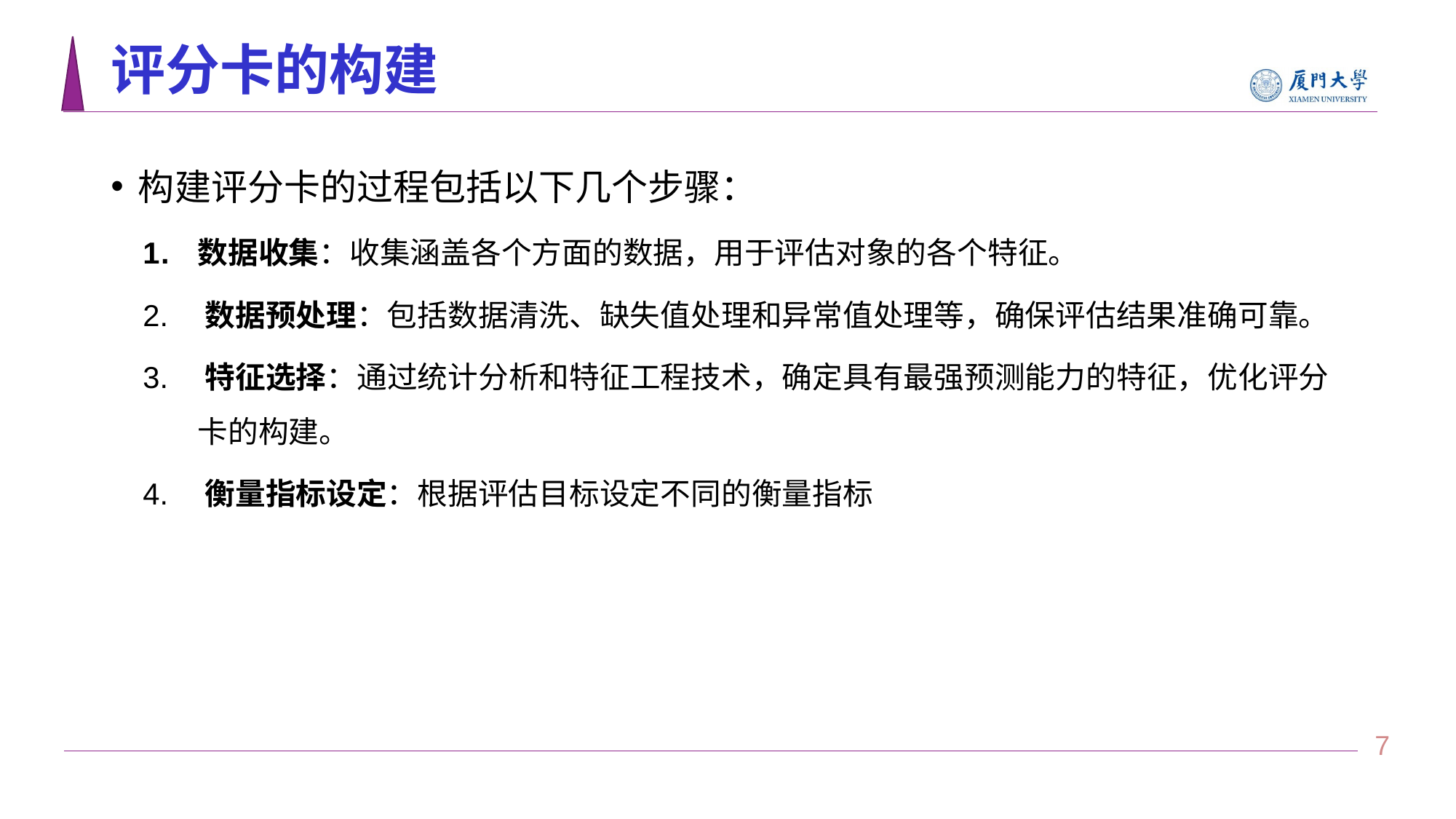

# 评分卡的构建
构建评分卡的过程包括以下几个步骤：
数据收集‌：收集涵盖各个方面的数据，用于评估对象的各个特征‌。
‌数据预处理‌：包括数据清洗、缺失值处理和异常值处理等，确保评估结果准确可靠‌。
‌特征选择‌：通过统计分析和特征工程技术，确定具有最强预测能力的特征，优化评分卡的构建‌。
‌衡量指标设定‌：根据评估目标设定不同的衡量指标
7